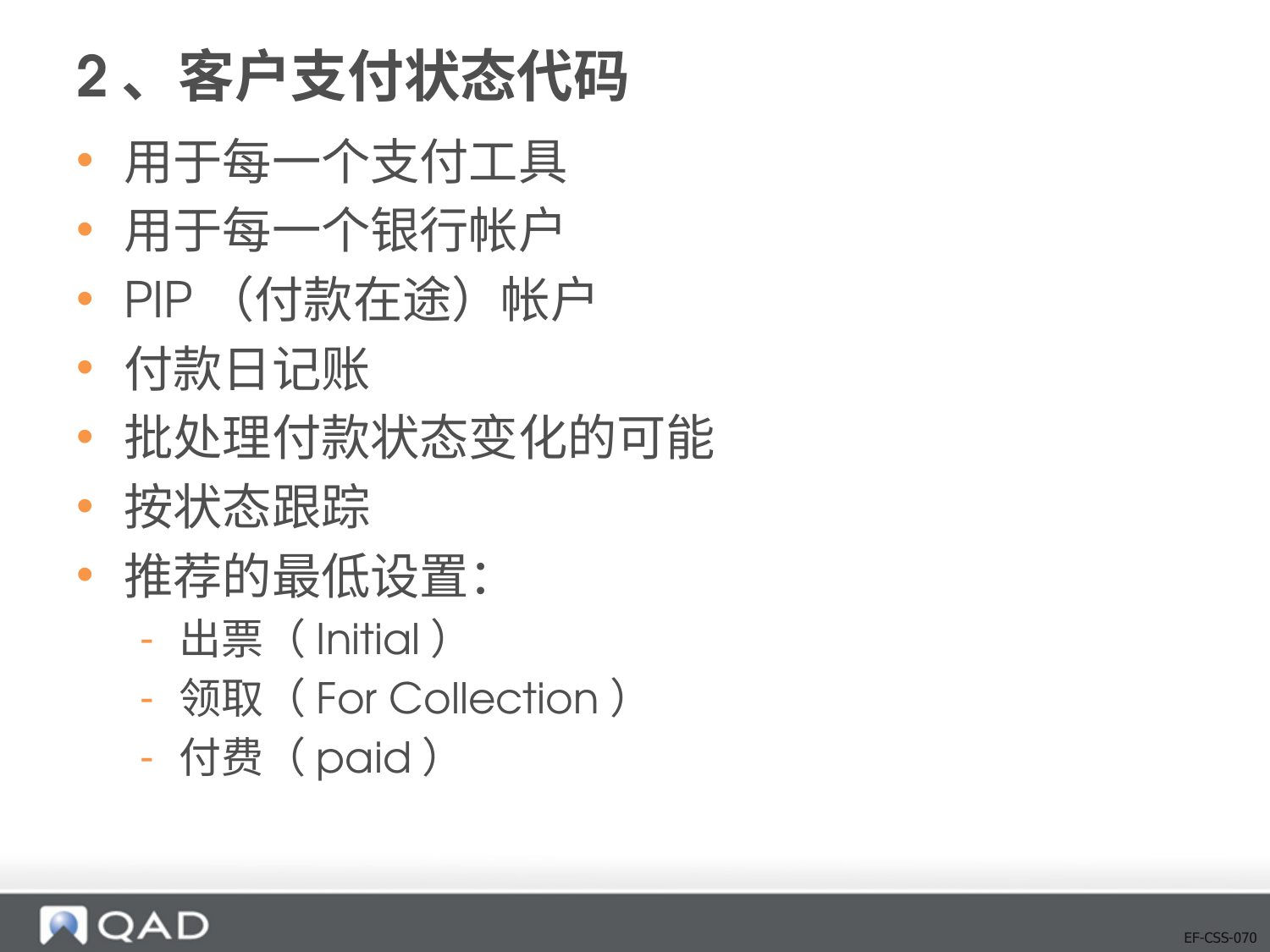

# 2、客户支付状态代码
用于每一个支付工具
用于每一个银行帐户
PIP（付款在途）帐户
付款日记账
批处理付款状态变化的可能
按状态跟踪
推荐的最低设置：
出票（Initial）
领取（For Collection）
付费（paid）
EF-CSS-070